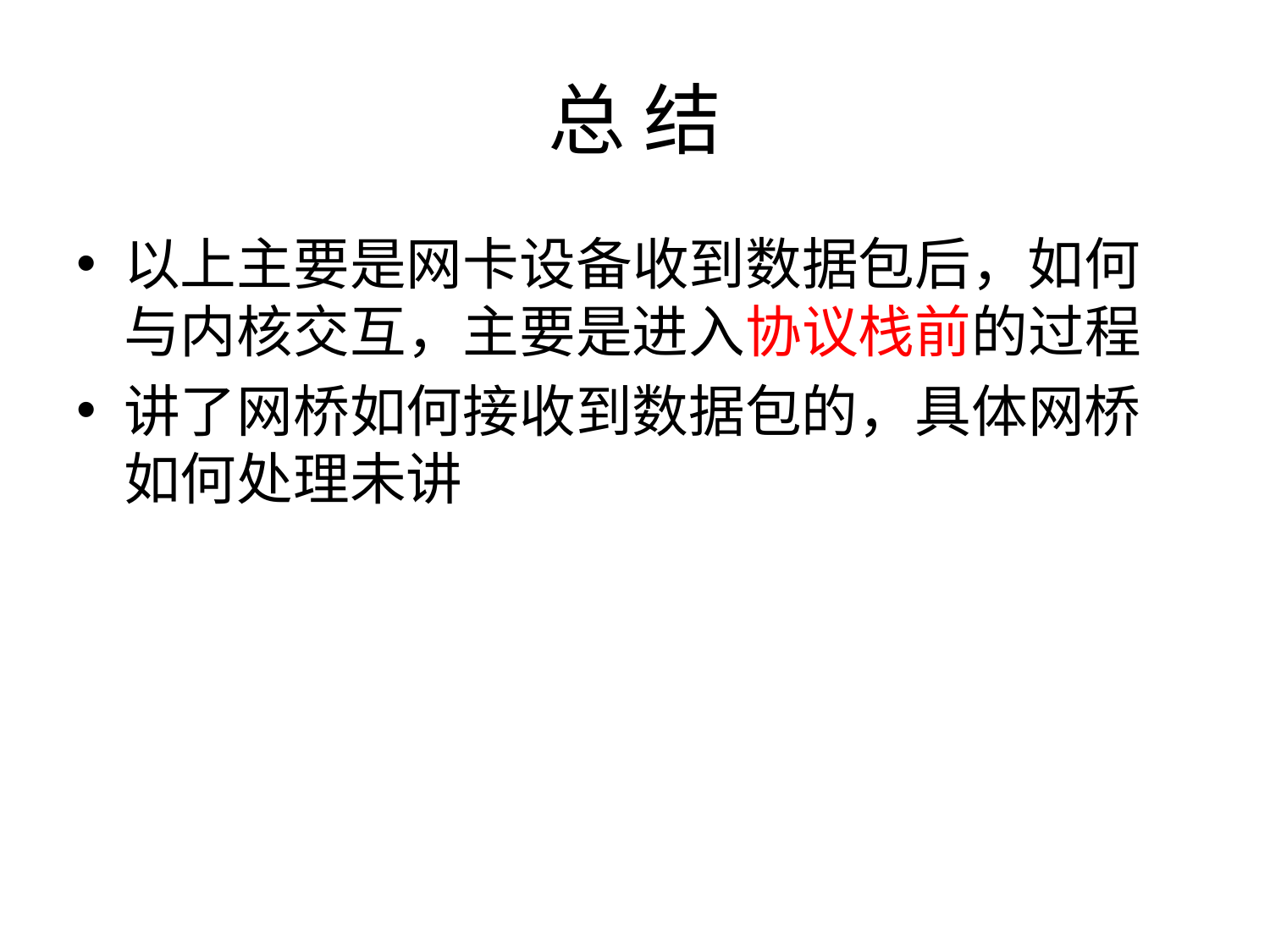

# 总 结
以上主要是网卡设备收到数据包后，如何与内核交互，主要是进入协议栈前的过程
讲了网桥如何接收到数据包的，具体网桥如何处理未讲